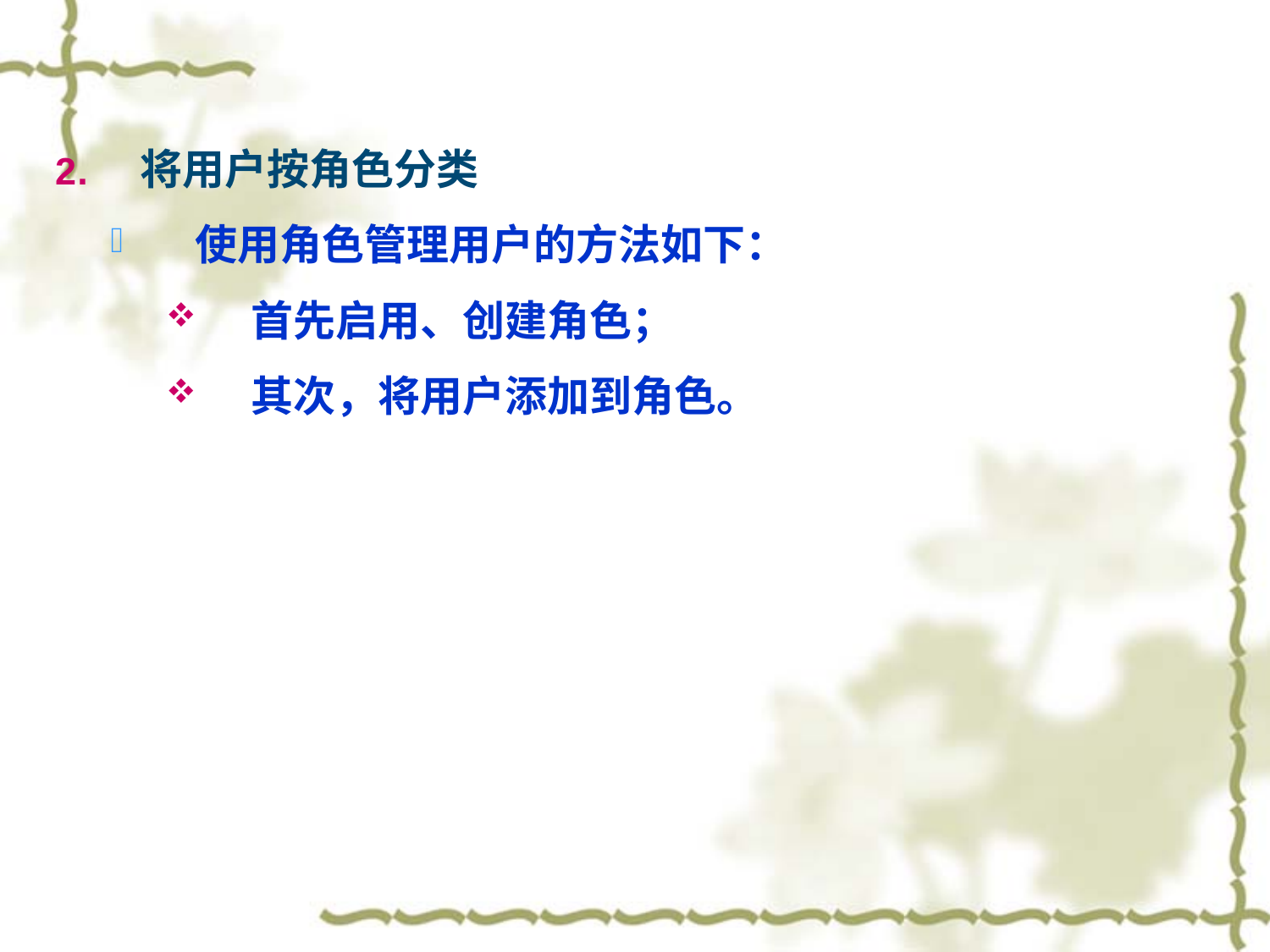

将用户按角色分类
使用角色管理用户的方法如下：
首先启用、创建角色；
其次，将用户添加到角色。